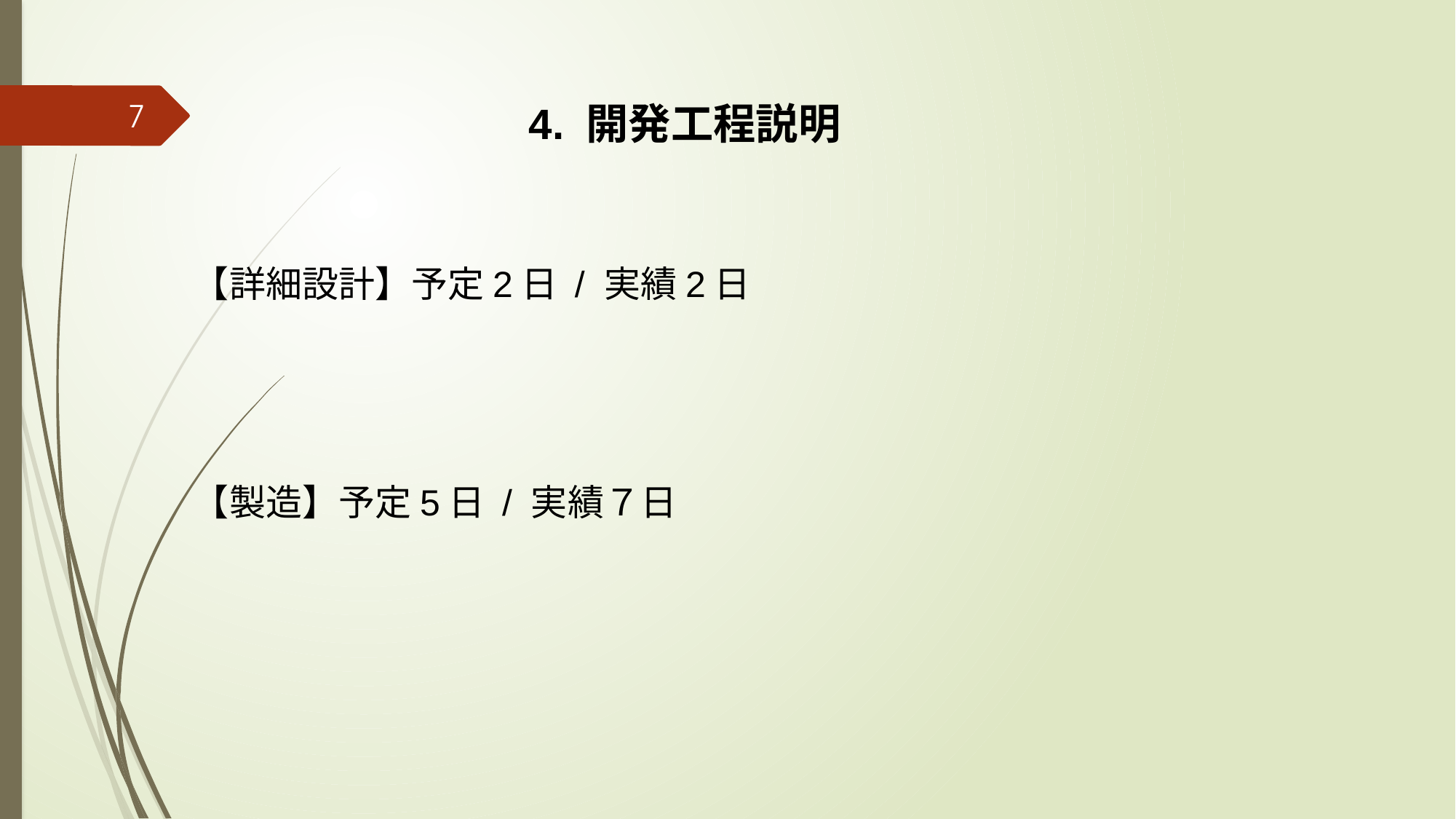

4. 開発工程説明
7
【詳細設計】予定2日 / 実績2日

【製造】予定5日 / 実績７日